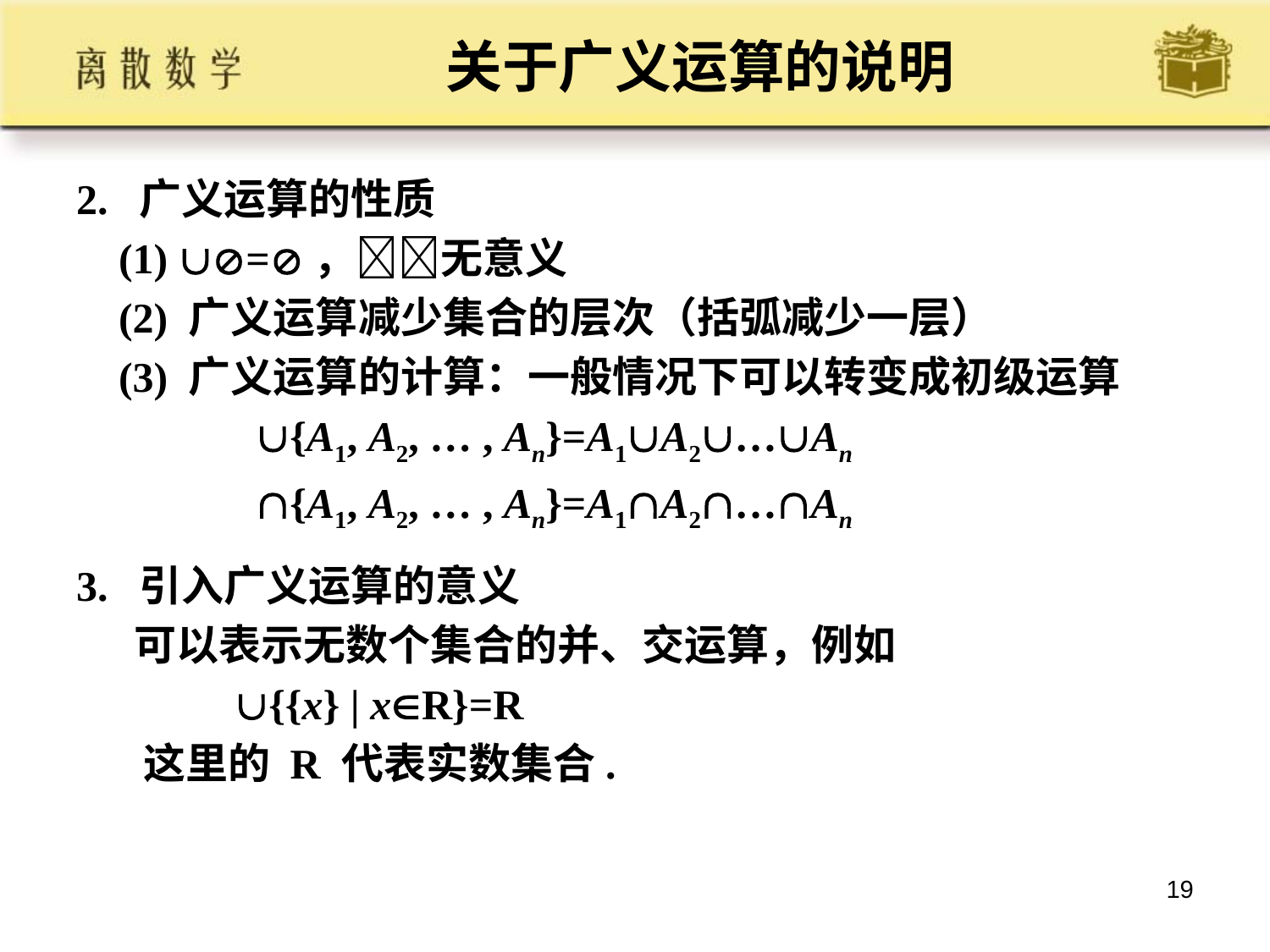

# 关于广义运算的说明
2.  广义运算的性质
    (1) ∪∅=∅，∩∅无意义
    (2) 广义运算减少集合的层次（括弧减少一层）
    (3) 广义运算的计算：一般情况下可以转变成初级运算
                 ∪{A1, A2, … , An}=A1∪A2∪…∪An
                 ∩{A1, A2, … , An}=A1∩A2∩…∩An
3.  引入广义运算的意义
     可以表示无数个集合的并、交运算，例如
               ∪{{x} | x∈R}=R
      这里的 R 代表实数集合.
19